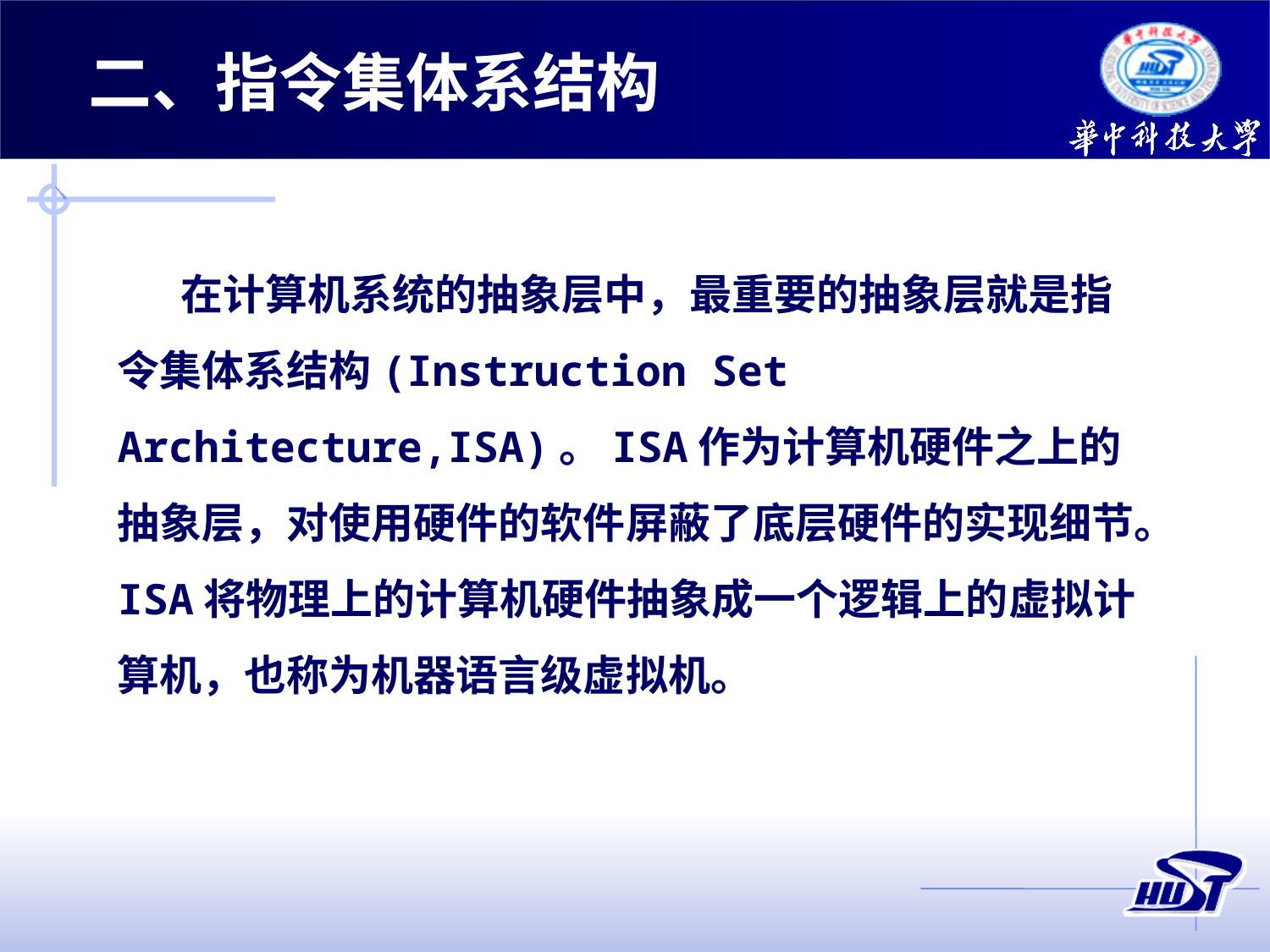

二、指令集体系结构
在计算机系统的抽象层中，最重要的抽象层就是指令集体系结构(Instruction Set Architecture,ISA)。ISA作为计算机硬件之上的抽象层，对使用硬件的软件屏蔽了底层硬件的实现细节。ISA将物理上的计算机硬件抽象成一个逻辑上的虚拟计算机，也称为机器语言级虚拟机。